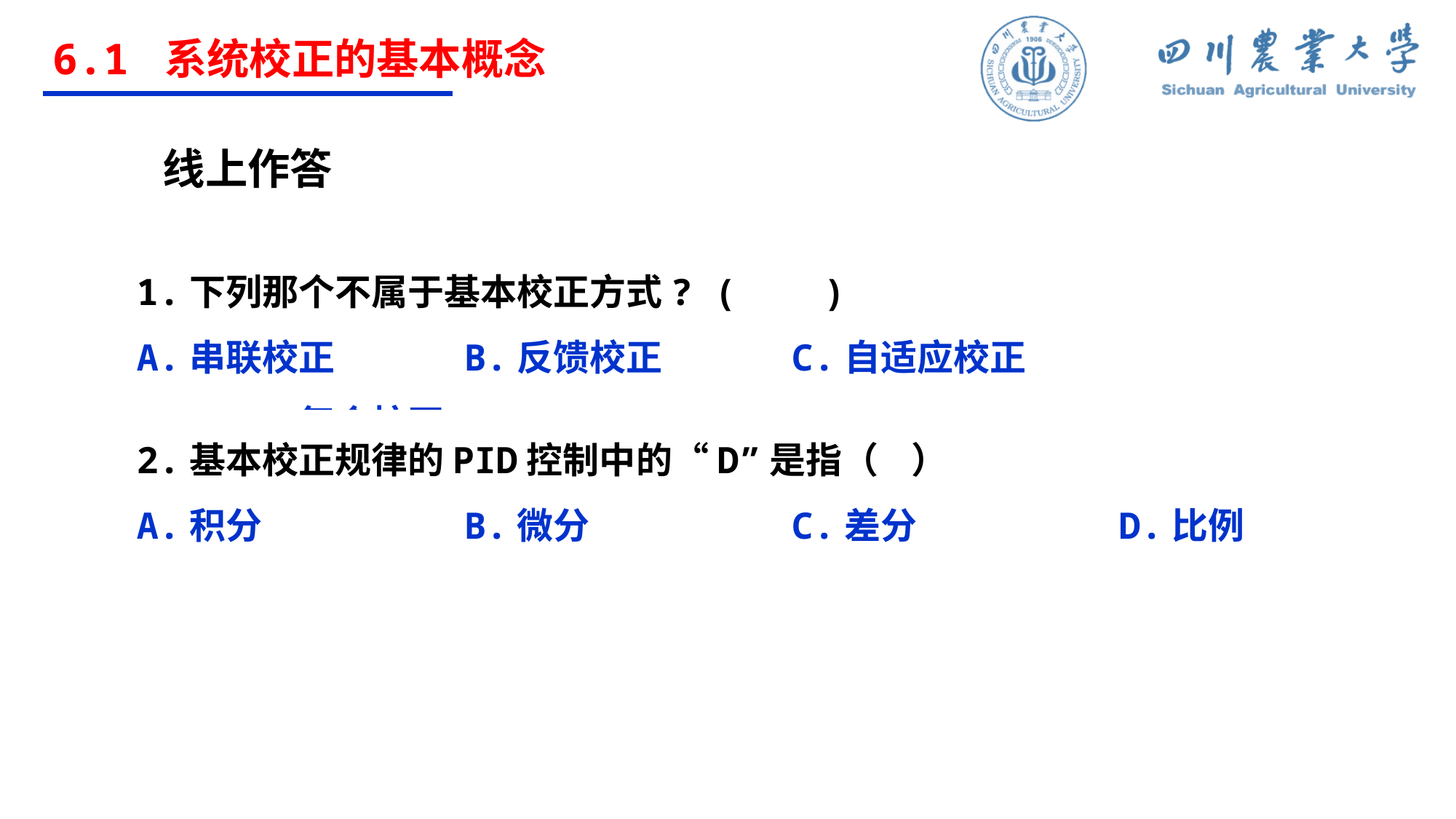

6.1 系统校正的基本概念
线上作答
1.下列那个不属于基本校正方式? (    )
A.串联校正		B.反馈校正		C.自适应校正		D.复合校正
2.基本校正规律的PID控制中的“D”是指（    ）
A.积分		B.微分		C.差分		D.比例